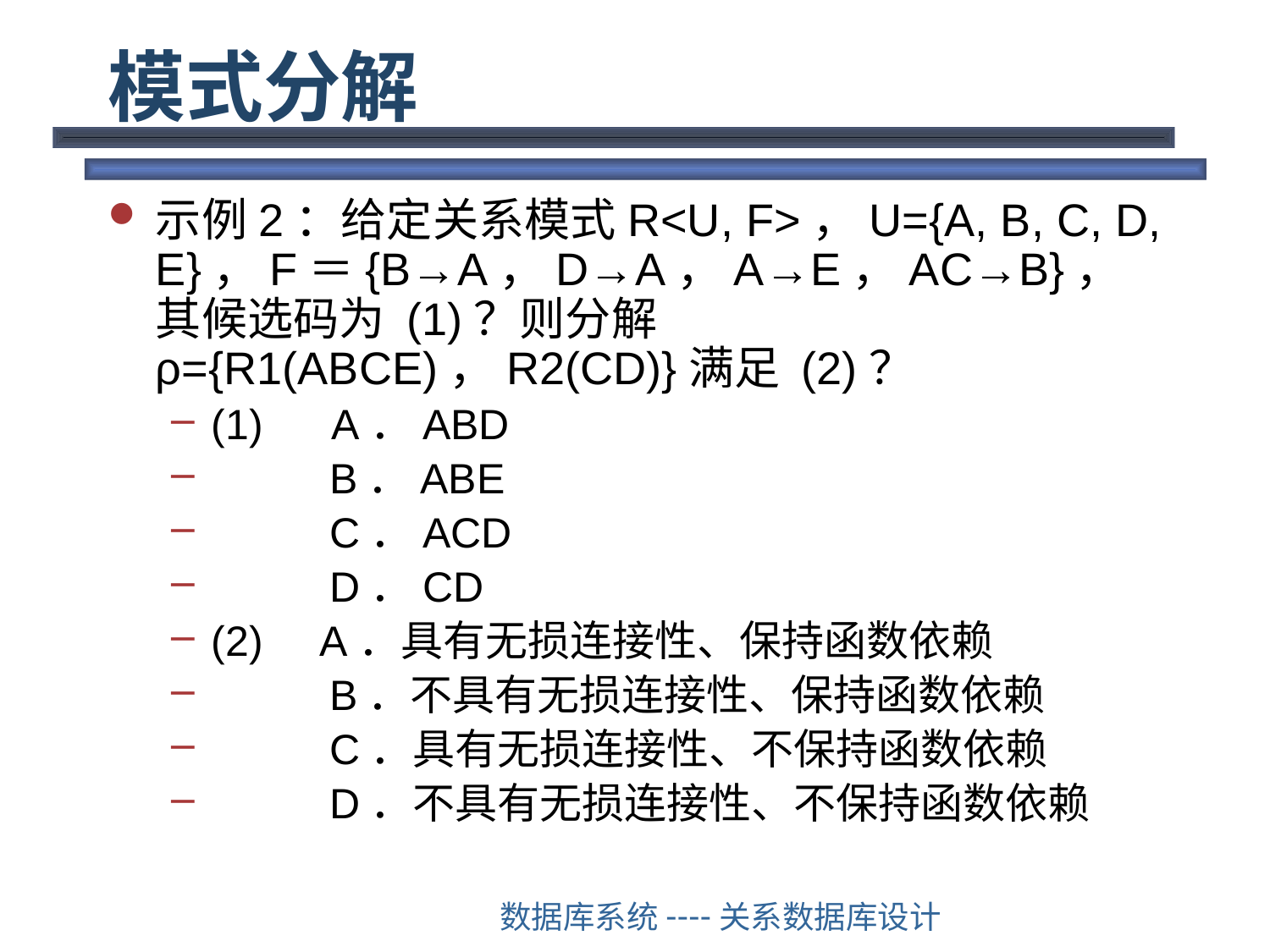

# 模式分解
示例2：给定关系模式R<U, F>，U={A, B, C, D, E}，F＝{B→A，D→A，A→E，AC→B}，其候选码为 (1)？则分解ρ={R1(ABCE)，R2(CD)}满足 (2)？
(1)      A．ABD
          B．ABE
          C．ACD
          D．CD
(2)     A．具有无损连接性、保持函数依赖
          B．不具有无损连接性、保持函数依赖
          C．具有无损连接性、不保持函数依赖
          D．不具有无损连接性、不保持函数依赖
数据库系统----关系数据库设计